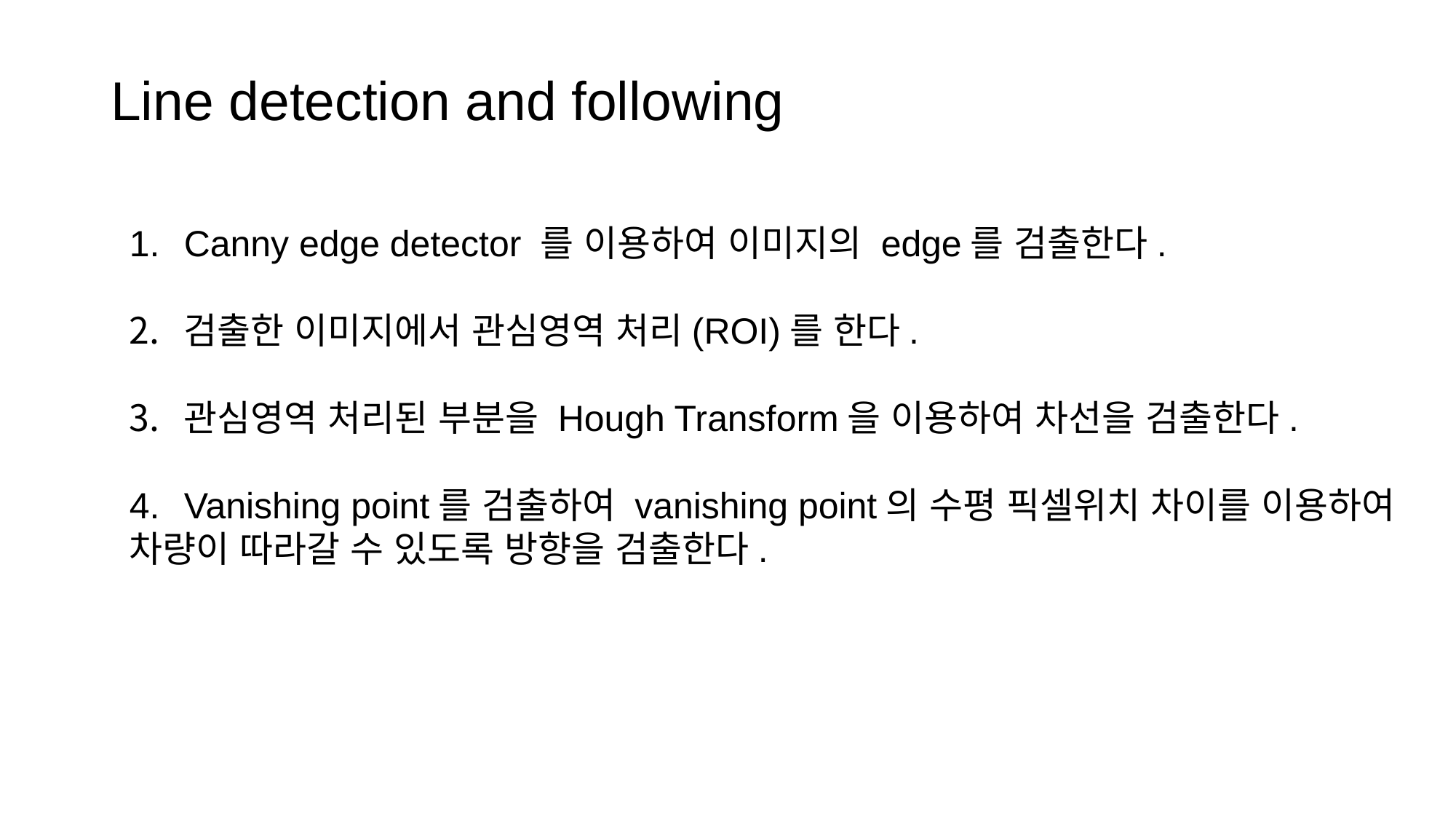

Line detection and following
Canny edge detector 를 이용하여 이미지의 edge를 검출한다.

검출한 이미지에서 관심영역 처리(ROI)를 한다.

관심영역 처리된 부분을 Hough Transform을 이용하여 차선을 검출한다.

Vanishing point를 검출하여 vanishing point의 수평 픽셀위치 차이를 이용하여
차량이 따라갈 수 있도록 방향을 검출한다.